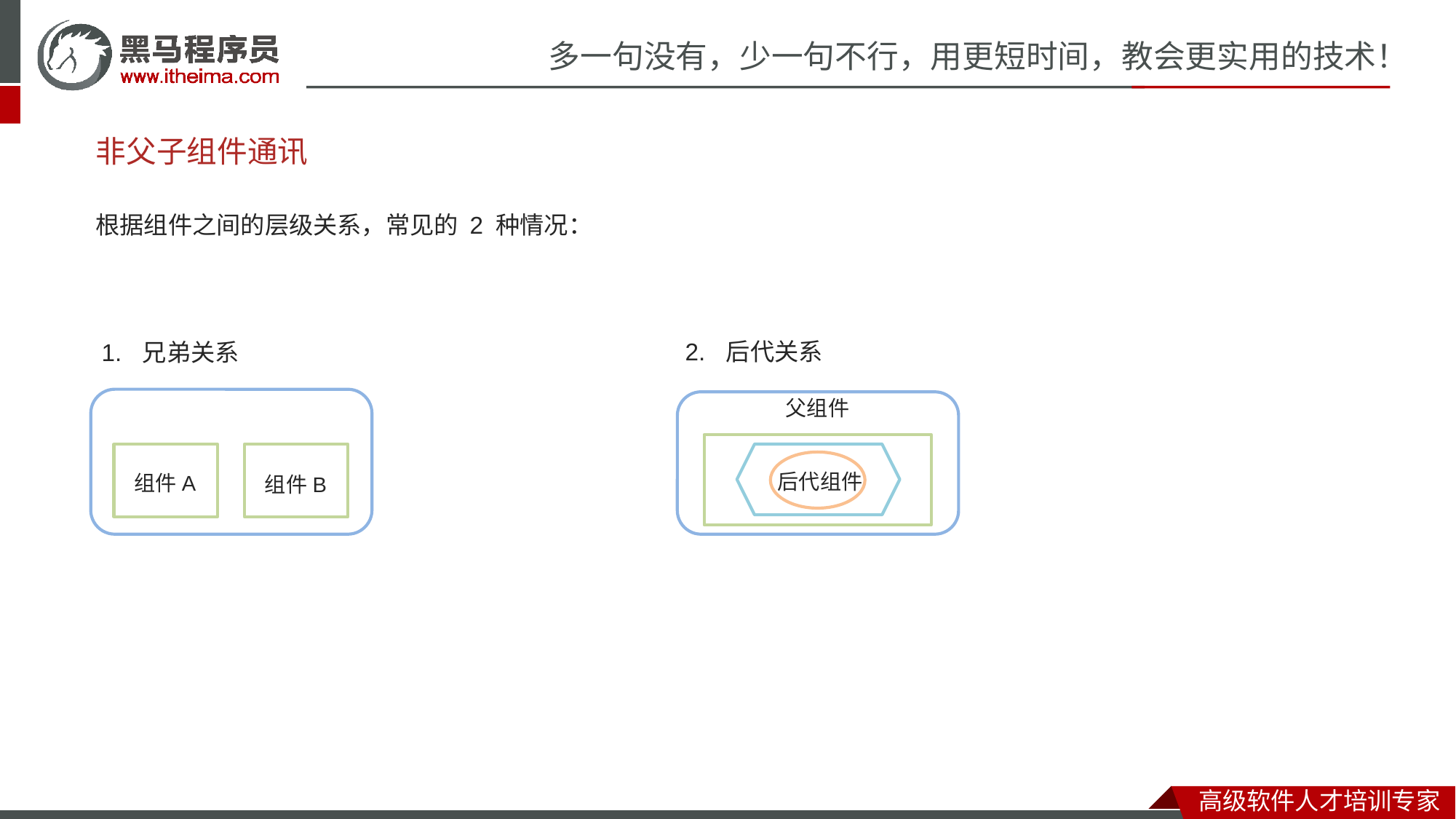

# 非父子组件通讯
根据组件之间的层级关系，常见的 2 种情况：
后代关系
父组件

后代组件
兄弟关系

组件A
组件B